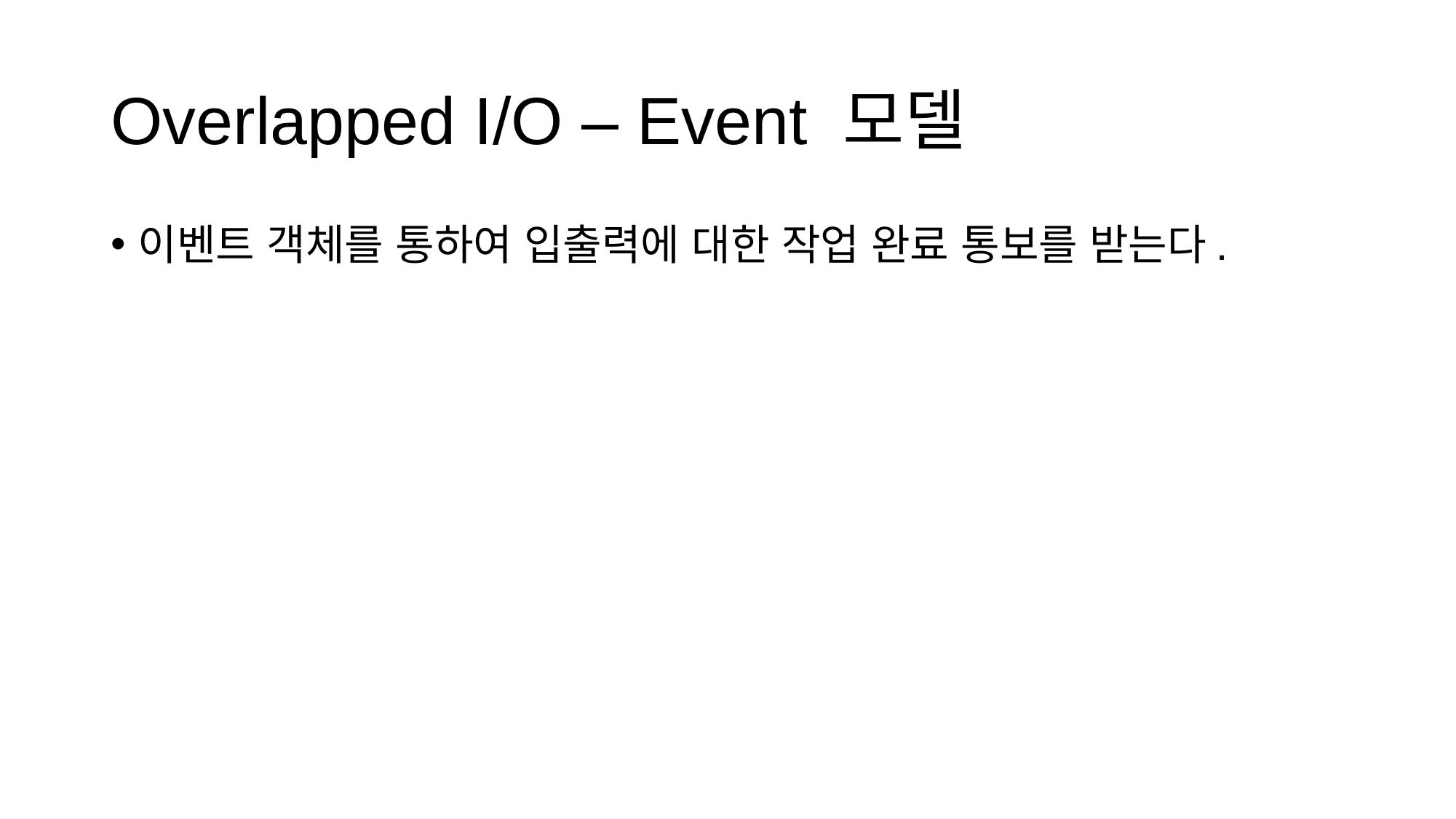

# Overlapped I/O – Event 모델
이벤트 객체를 통하여 입출력에 대한 작업 완료 통보를 받는다.